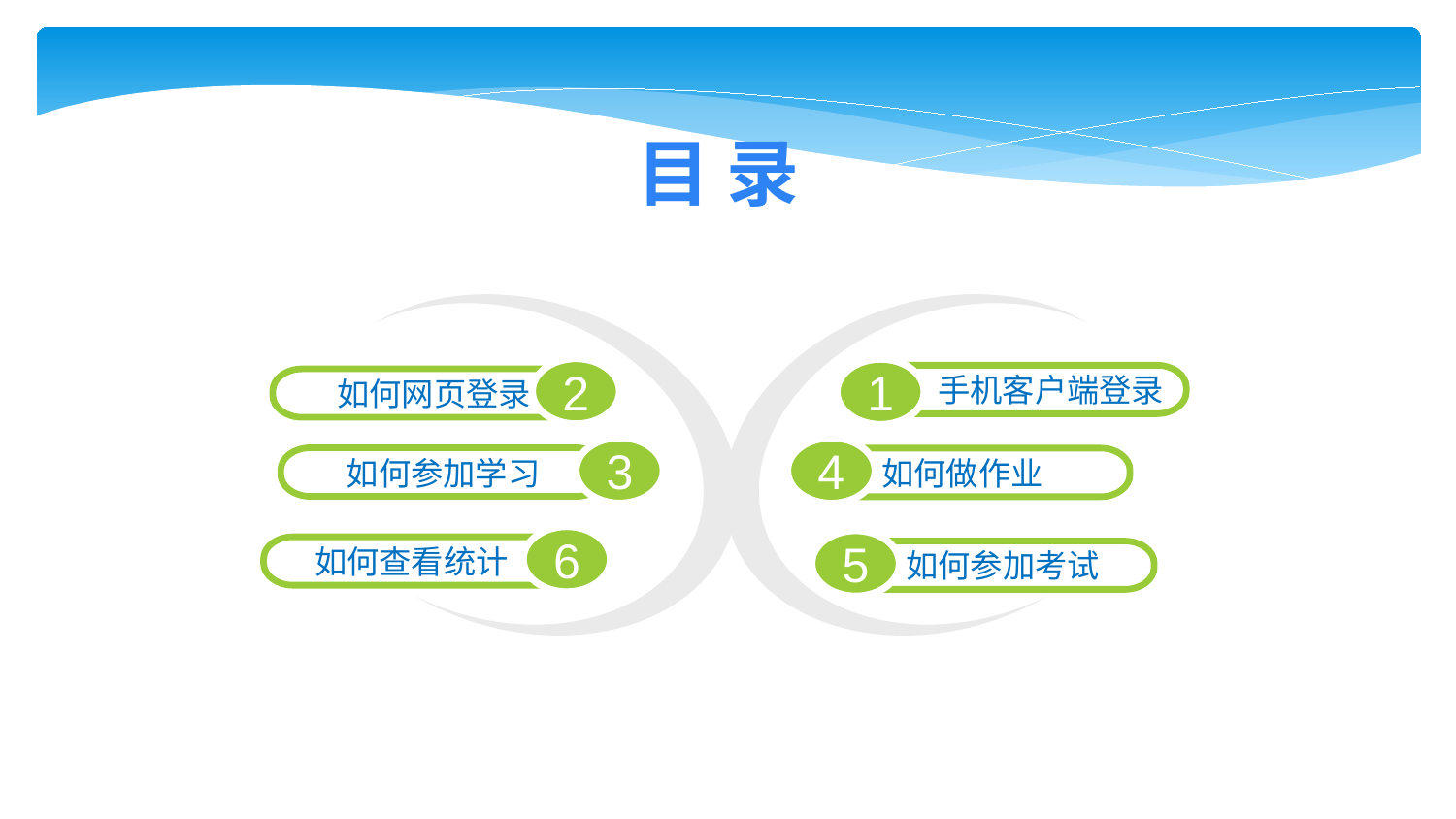

目 录

2
1
手机客户端登录
如何网页登录
3
4
如何参加学习
如何做作业
6
5
    如何查看统计
如何参加考试